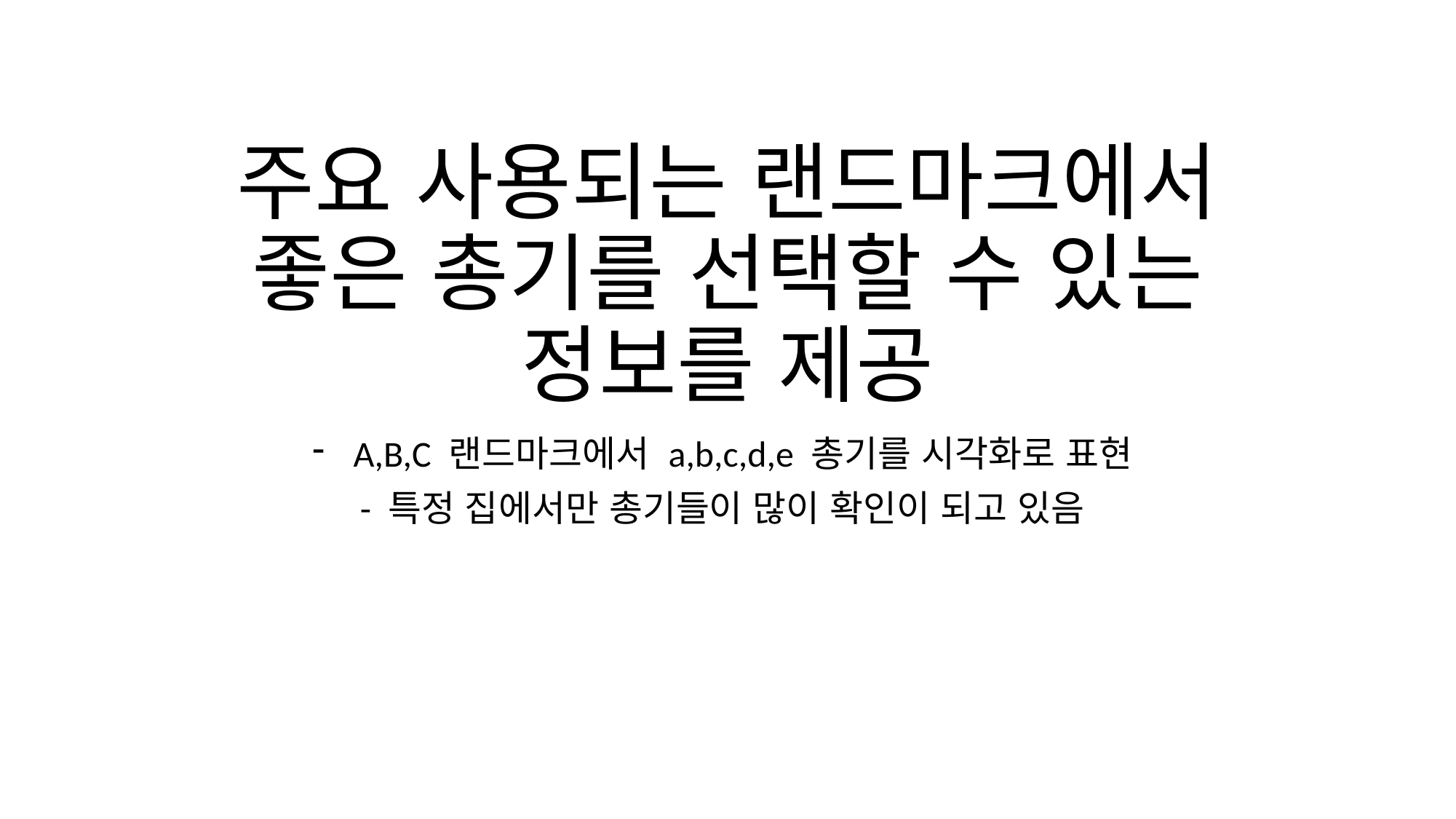

# 주요 사용되는 랜드마크에서 좋은 총기를 선택할 수 있는 정보를 제공
A,B,C 랜드마크에서 a,b,c,d,e 총기를 시각화로 표현
- 특정 집에서만 총기들이 많이 확인이 되고 있음